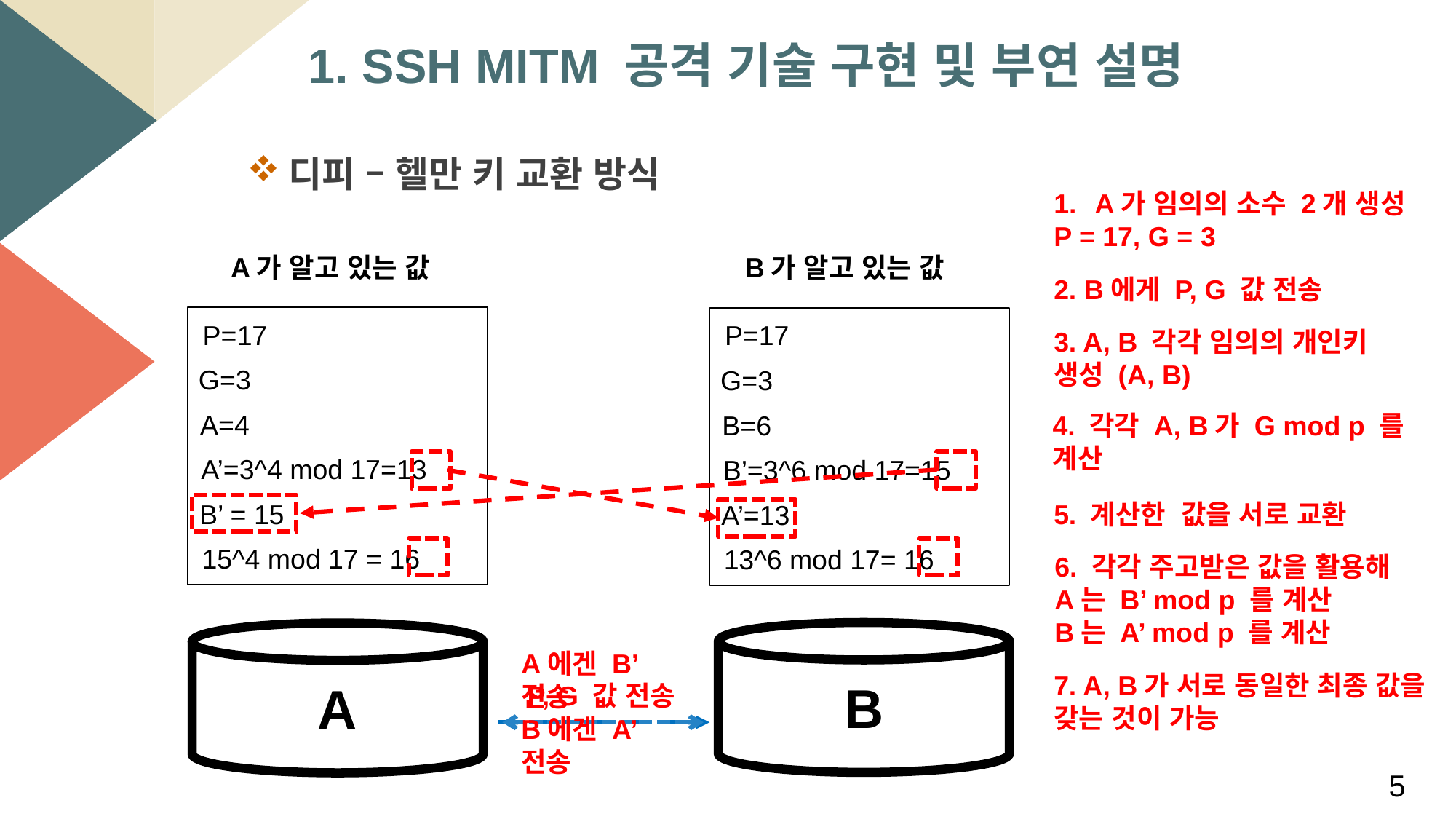

1. SSH MITM 공격 기술 구현 및 부연 설명
디피 – 헬만 키 교환 방식
A가 임의의 소수 2개 생성
P = 17, G = 3
A가 알고 있는 값
B가 알고 있는 값
2. B에게 P, G 값 전송

P=17
P=17
3. A, B 각각 임의의 개인키 생성 (A, B)
G=3
G=3
A=4
B=6
4. 각각 A, B가 G mod p 를 계산
A’=3^4 mod 17=13
B’=3^6 mod 17=15

B’ = 15
5. 계산한  값을 서로 교환
A’=13
15^4 mod 17 = 16
13^6 mod 17= 16

6. 각각 주고받은 값을 활용해
A는 B’ mod p 를 계산
B는 A’ mod p 를 계산
B
A
A에겐 B’ 전송
B에겐 A’ 전송
7. A, B가 서로 동일한 최종 값을 갖는 것이 가능
P, G 값 전송
5